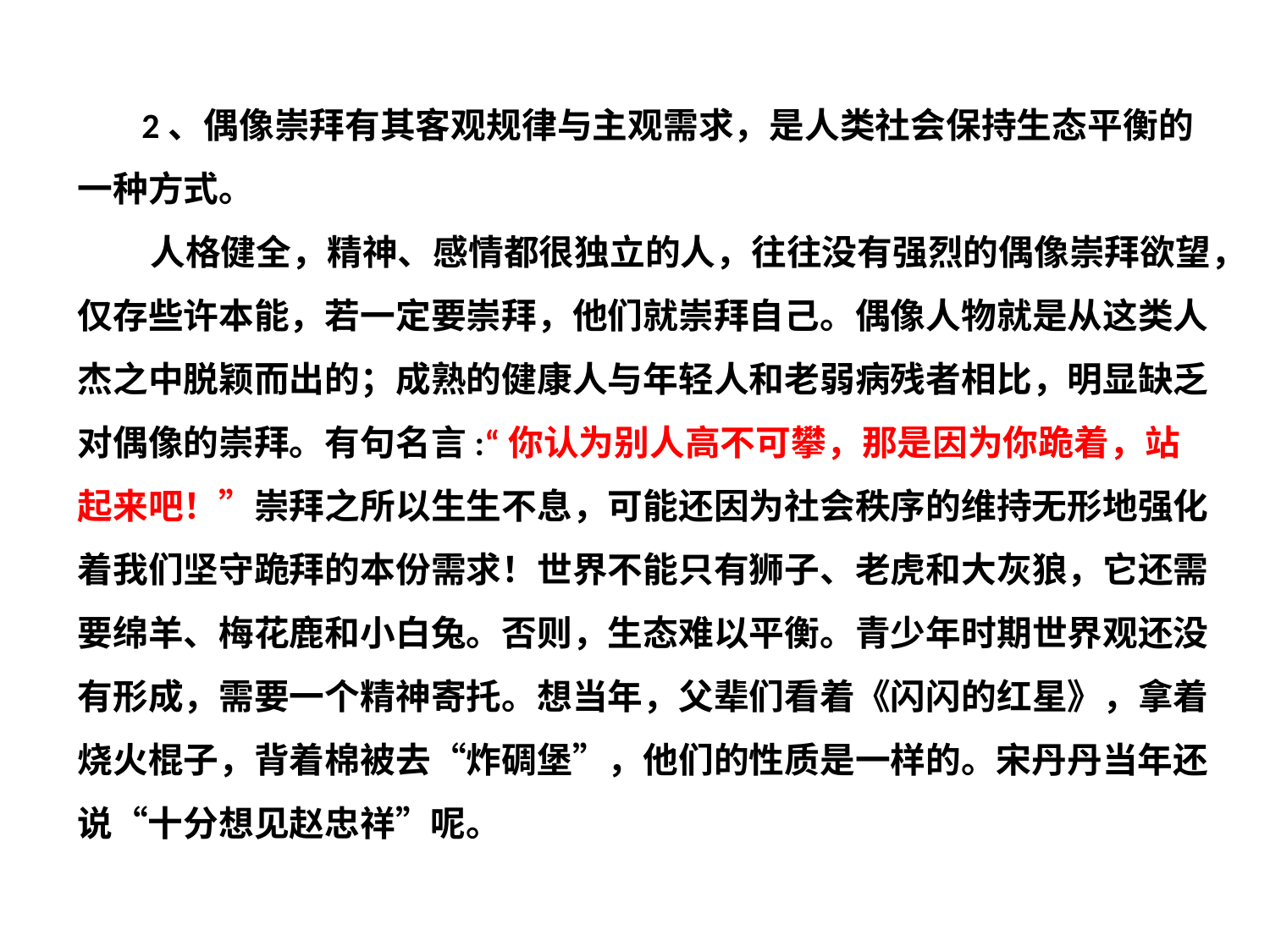

2、偶像崇拜有其客观规律与主观需求，是人类社会保持生态平衡的一种方式。
        人格健全，精神、感情都很独立的人，往往没有强烈的偶像崇拜欲望，仅存些许本能，若一定要崇拜，他们就崇拜自己。偶像人物就是从这类人杰之中脱颖而出的；成熟的健康人与年轻人和老弱病残者相比，明显缺乏对偶像的崇拜。有句名言:“你认为别人高不可攀，那是因为你跪着，站起来吧！”崇拜之所以生生不息，可能还因为社会秩序的维持无形地强化着我们坚守跪拜的本份需求！世界不能只有狮子、老虎和大灰狼，它还需要绵羊、梅花鹿和小白兔。否则，生态难以平衡。青少年时期世界观还没有形成，需要一个精神寄托。想当年，父辈们看着《闪闪的红星》，拿着烧火棍子，背着棉被去“炸碉堡”，他们的性质是一样的。宋丹丹当年还说“十分想见赵忠祥”呢。